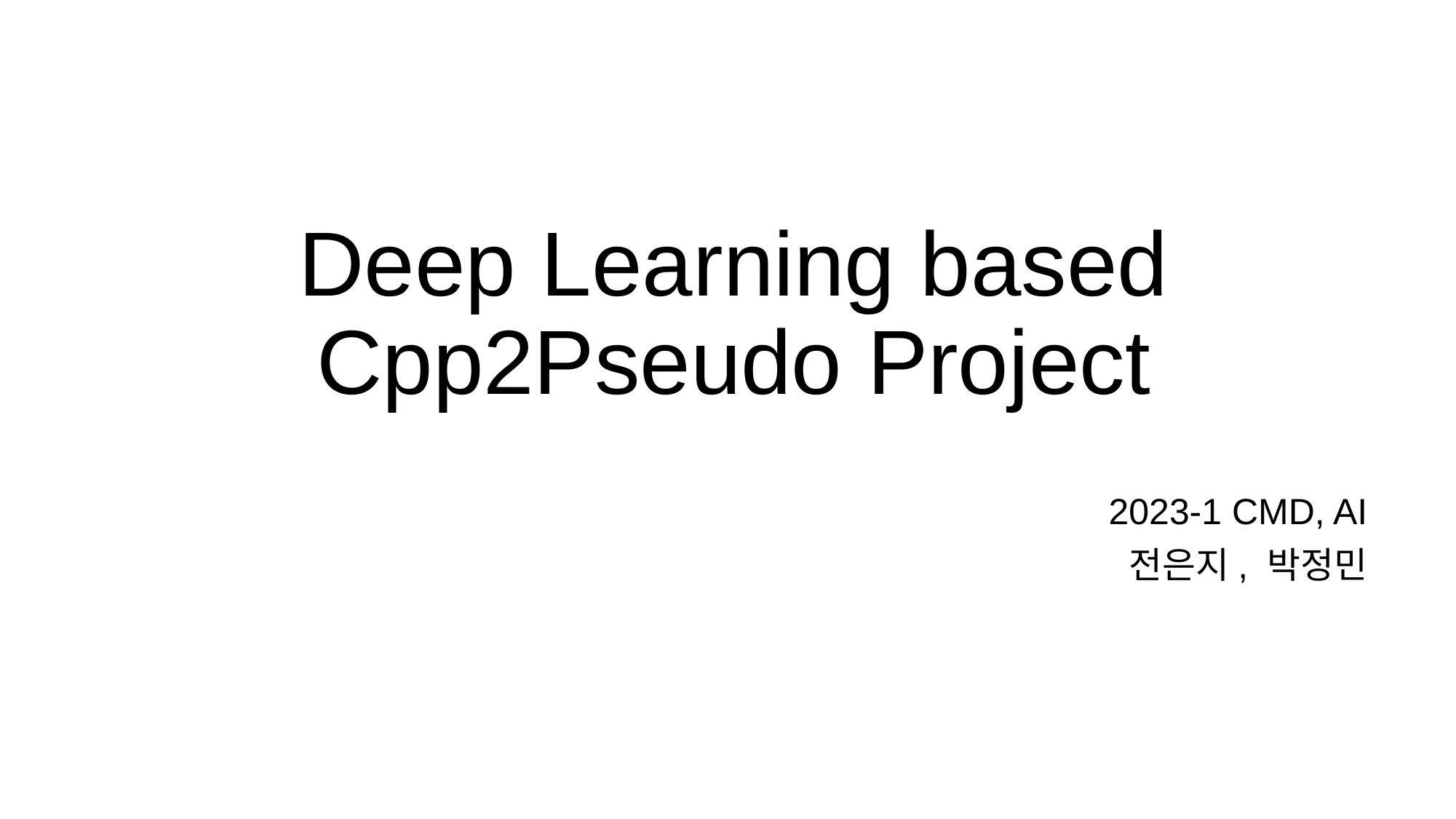

# Deep Learning based Cpp2Pseudo Project
2023-1 CMD, AI
전은지, 박정민